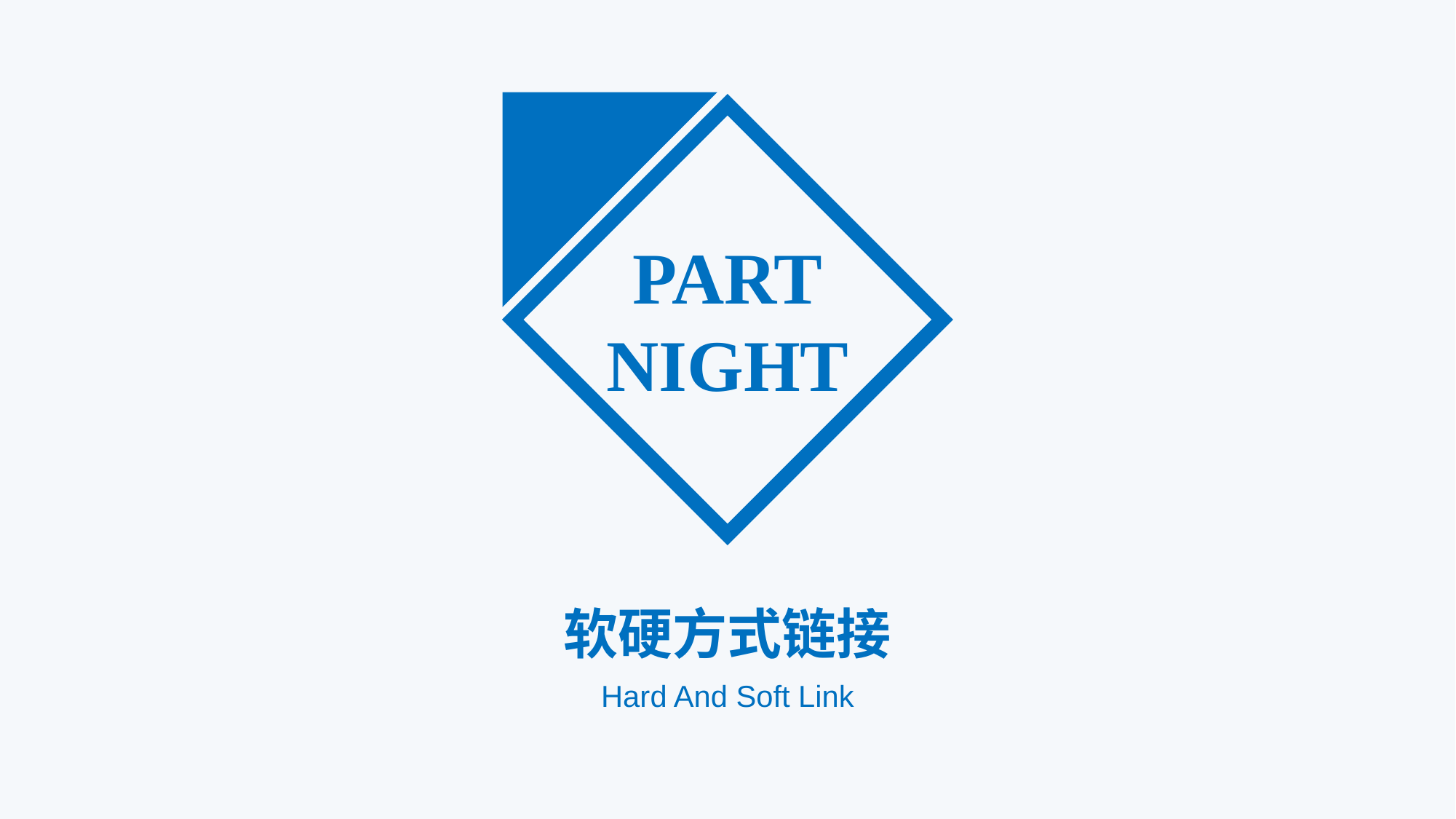

PART
NIGHT
软硬方式链接
Hard And Soft Link